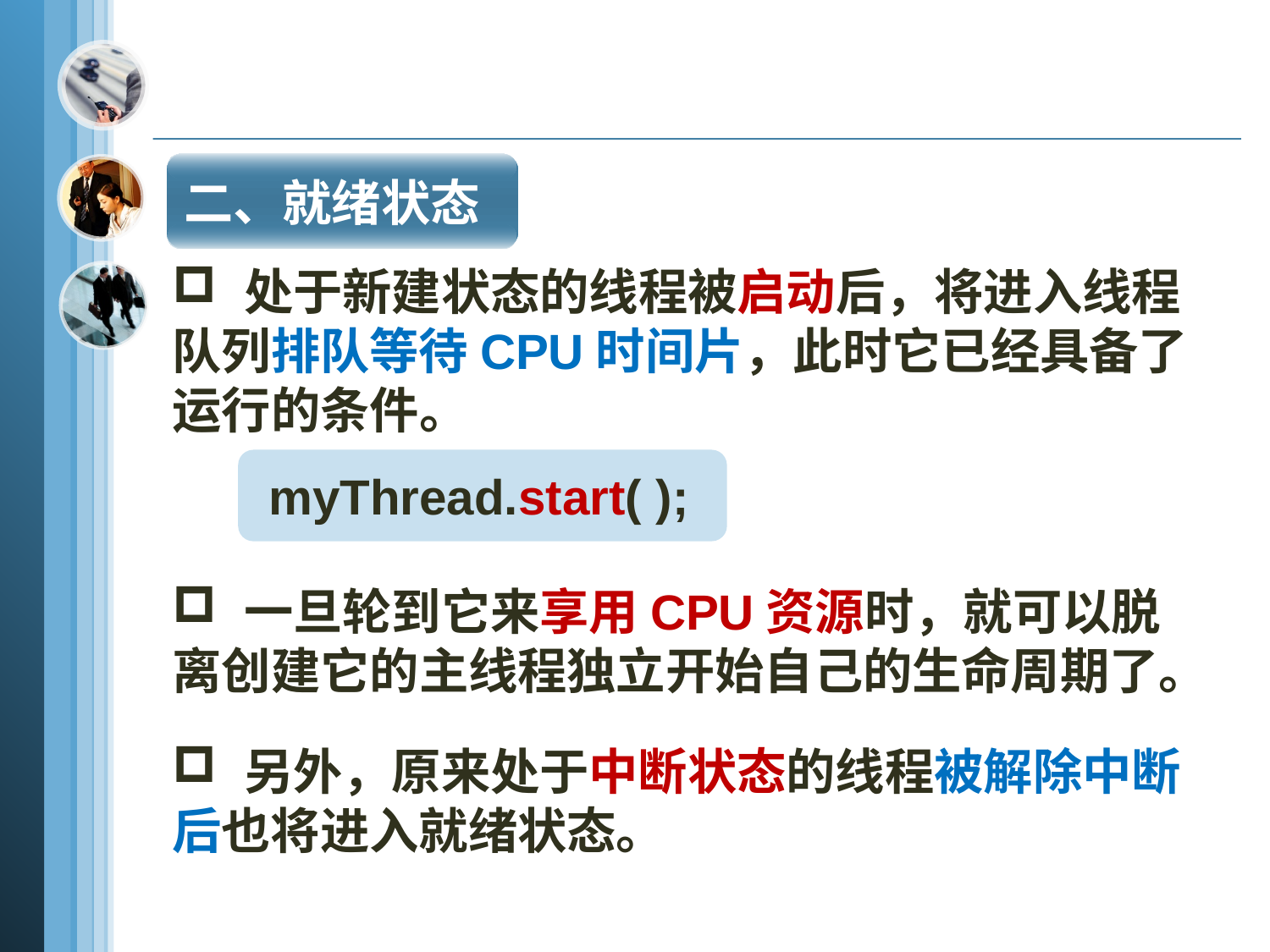

二、就绪状态

处于新建状态的线程被启动后，将进入线程
队列排队等待CPU时间片，此时它已经具备了
运行的条件。
 myThread.start( );
一旦轮到它来享用CPU资源时，就可以脱
离创建它的主线程独立开始自己的生命周期了。
另外，原来处于中断状态的线程被解除中断
后也将进入就绪状态。